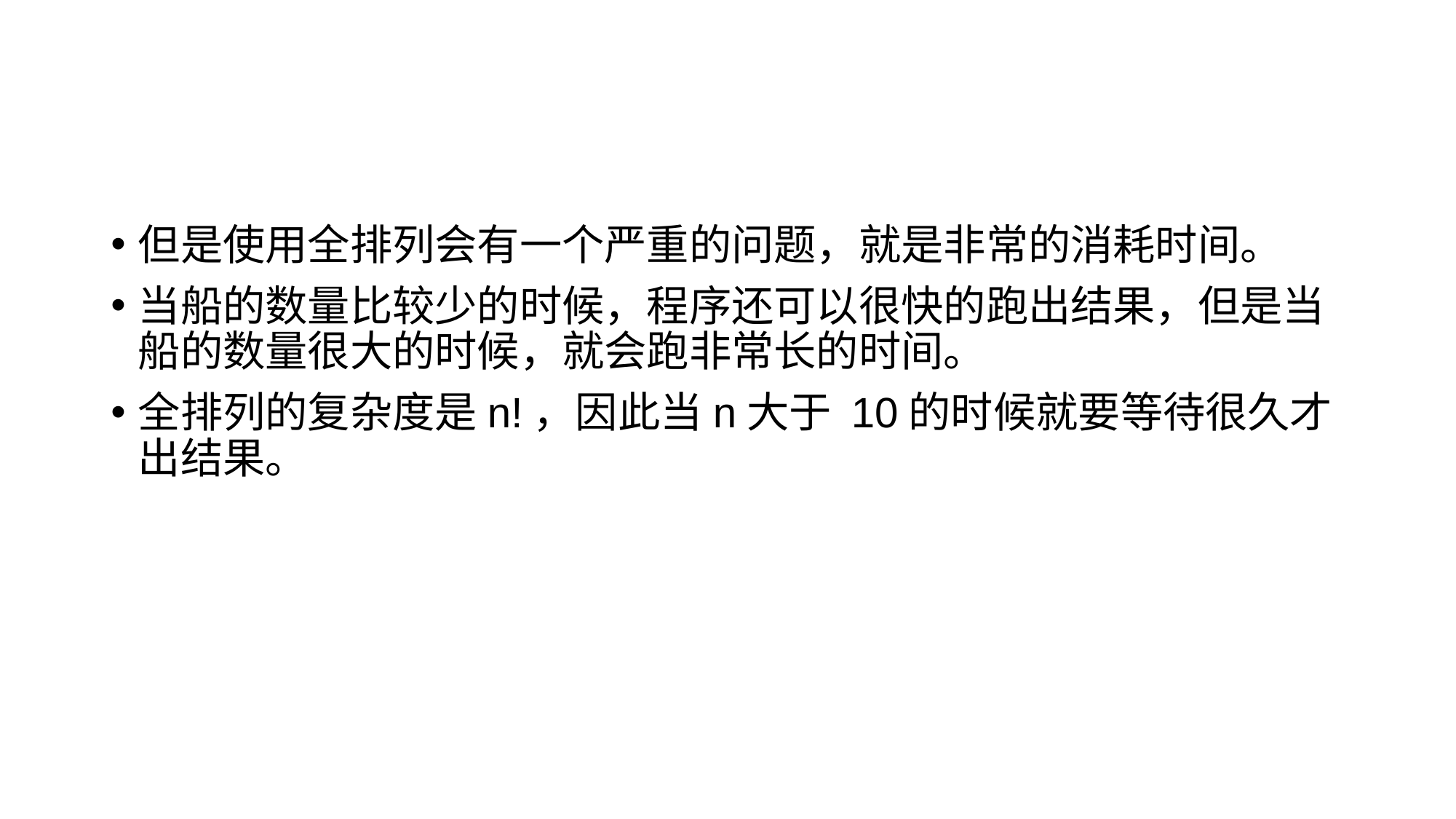

#
但是使用全排列会有一个严重的问题，就是非常的消耗时间。
当船的数量比较少的时候，程序还可以很快的跑出结果，但是当船的数量很大的时候，就会跑非常长的时间。
全排列的复杂度是n!，因此当n大于 10的时候就要等待很久才出结果。